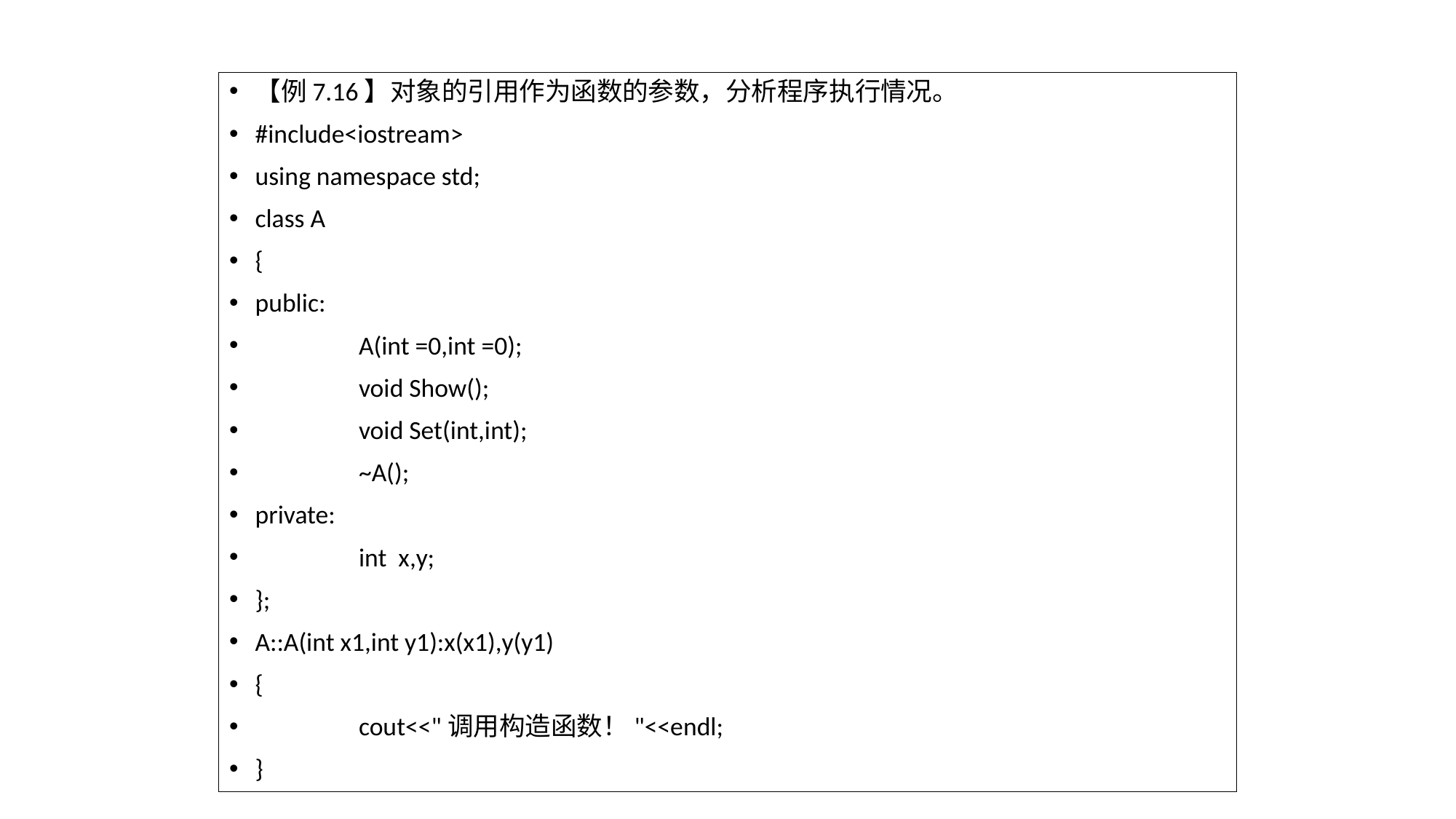

【例7.16】对象的引用作为函数的参数，分析程序执行情况。
#include<iostream>
using namespace std;
class A
{
public:
	A(int =0,int =0);
	void Show();
	void Set(int,int);
	~A();
private:
	int  x,y;
};
A::A(int x1,int y1):x(x1),y(y1)
{
	cout<<"调用构造函数！"<<endl;
}